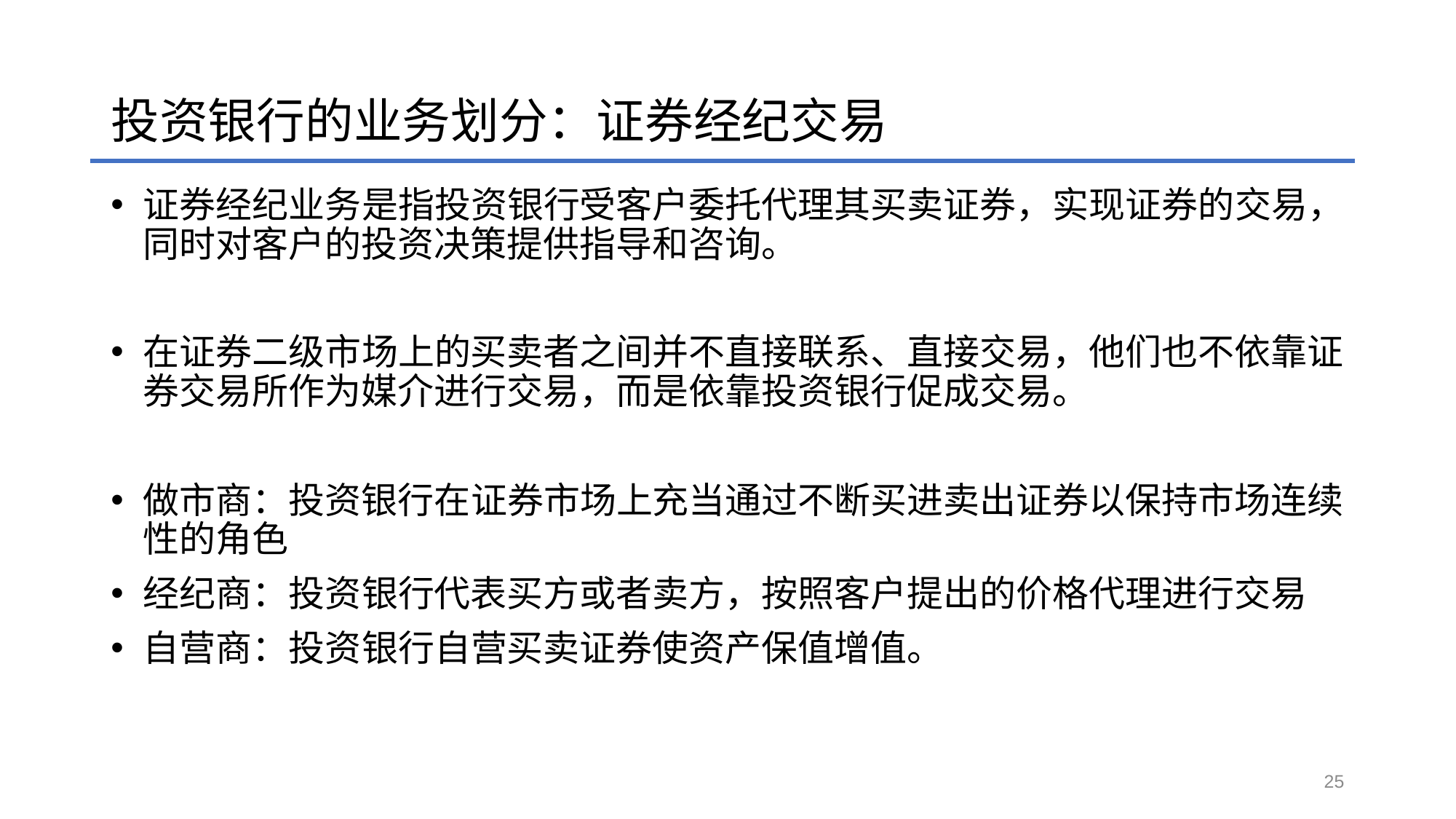

# 投资银行的业务划分：证券经纪交易
证券经纪业务是指投资银行受客户委托代理其买卖证券，实现证券的交易，同时对客户的投资决策提供指导和咨询。

在证券二级市场上的买卖者之间并不直接联系、直接交易，他们也不依靠证券交易所作为媒介进行交易，而是依靠投资银行促成交易。

做市商：投资银行在证券市场上充当通过不断买进卖出证券以保持市场连续性的角色
经纪商：投资银行代表买方或者卖方，按照客户提出的价格代理进行交易
自营商：投资银行自营买卖证券使资产保值增值。
25